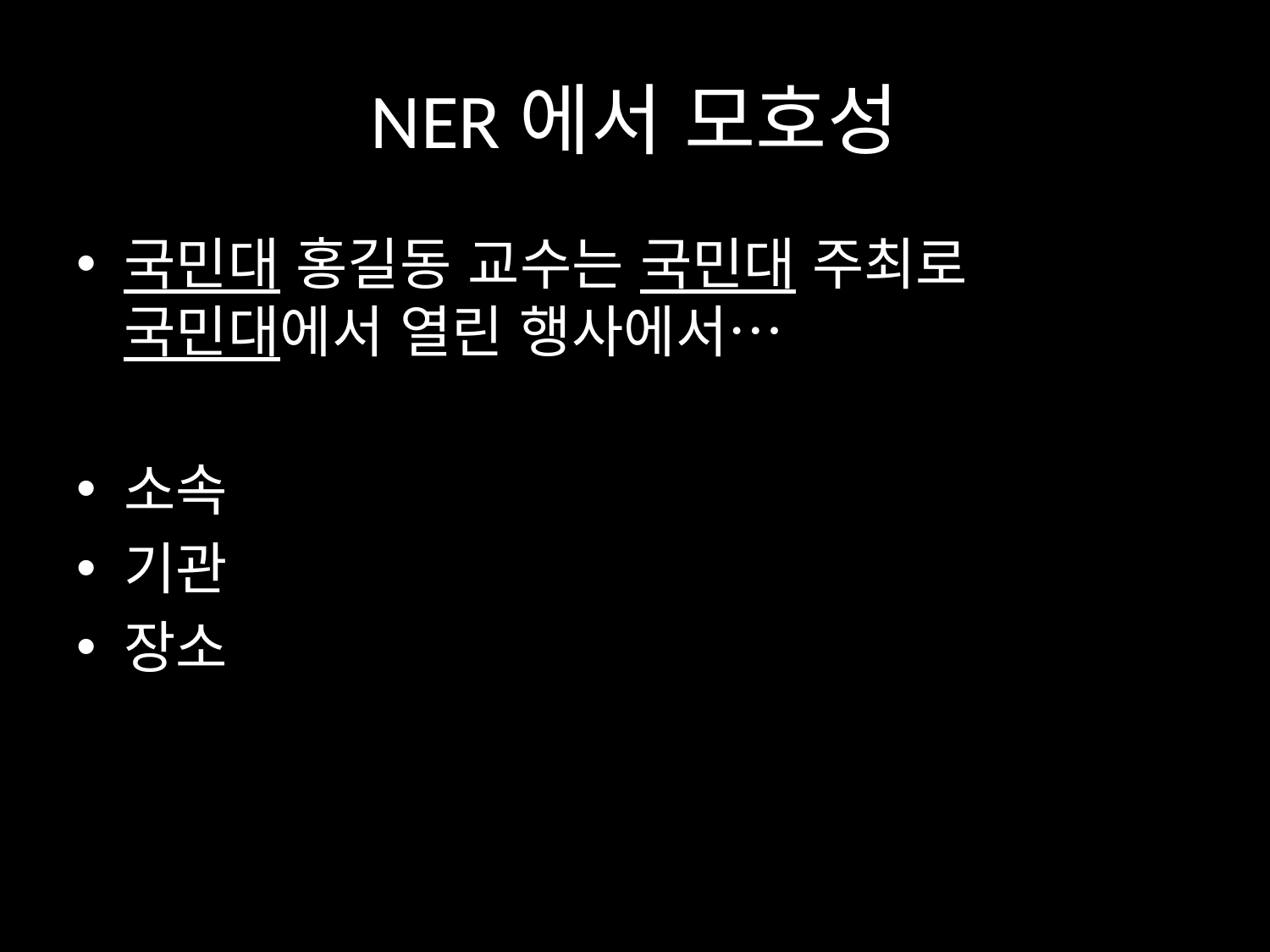

# NER에서 모호성
국민대 홍길동 교수는 국민대 주최로 국민대에서 열린 행사에서…

소속
기관
장소